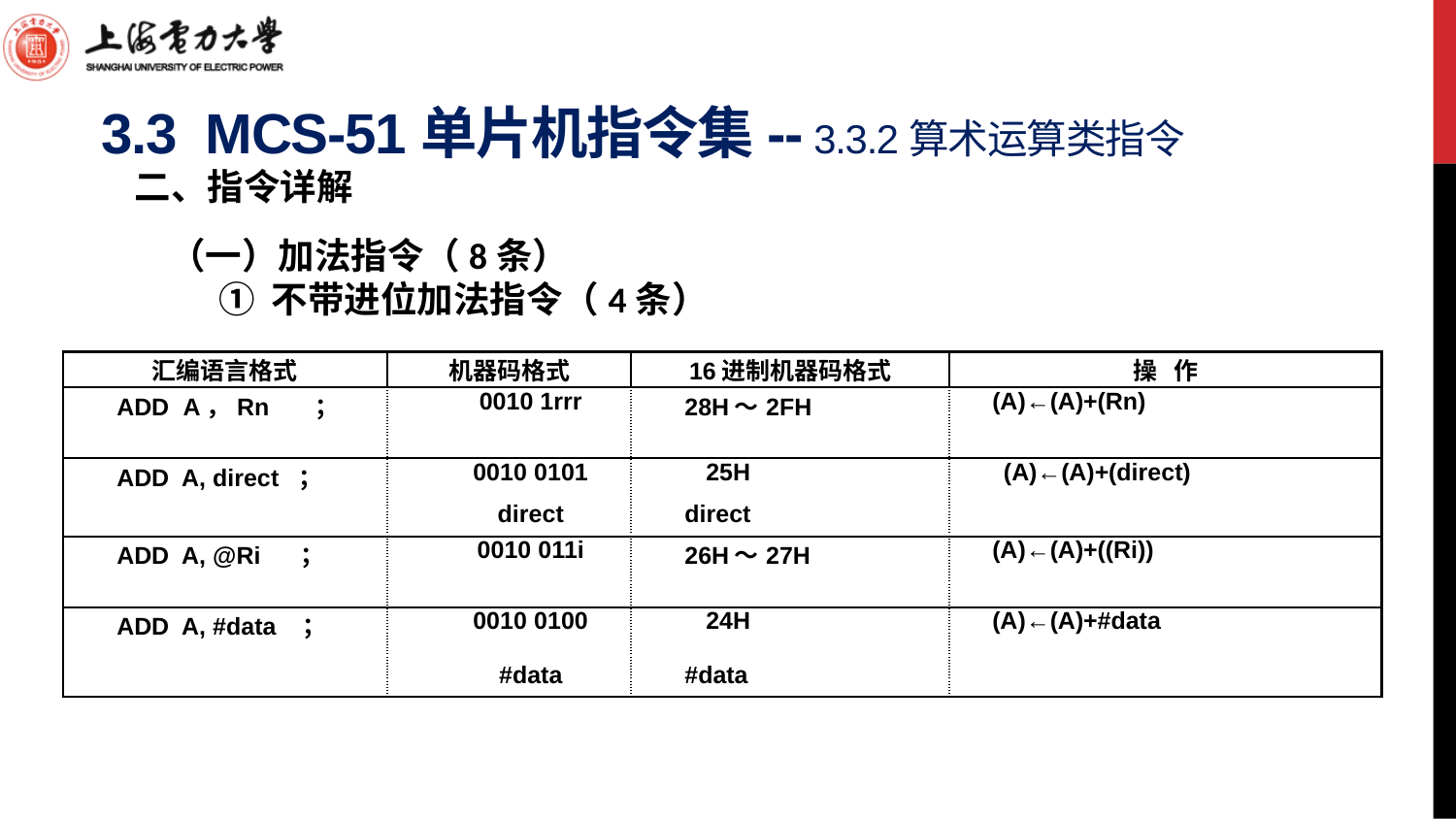

# 3.3  MCS-51单片机指令集-- 3.3.2算术运算类指令
二、指令详解

（一）加法指令（8条）
      ① 不带进位加法指令（4条）

| 汇编语言格式 | 机器码格式 | 16进制机器码格式 | 操 作 |
| --- | --- | --- | --- |
| ADD A，Rn ； | 0010 1rrr | 28H～2FH | (A)←(A)+(Rn) |
| ADD A, direct ； | 0010 0101 | 25H | (A)←(A)+(direct) |
|  | direct | direct |  |
| ADD A, @Ri ； | 0010 011i | 26H～27H | (A)←(A)+((Ri)) |
| ADD A, #data ； | 0010 0100 | 24H | (A)←(A)+#data |
|  | #data | #data |  |